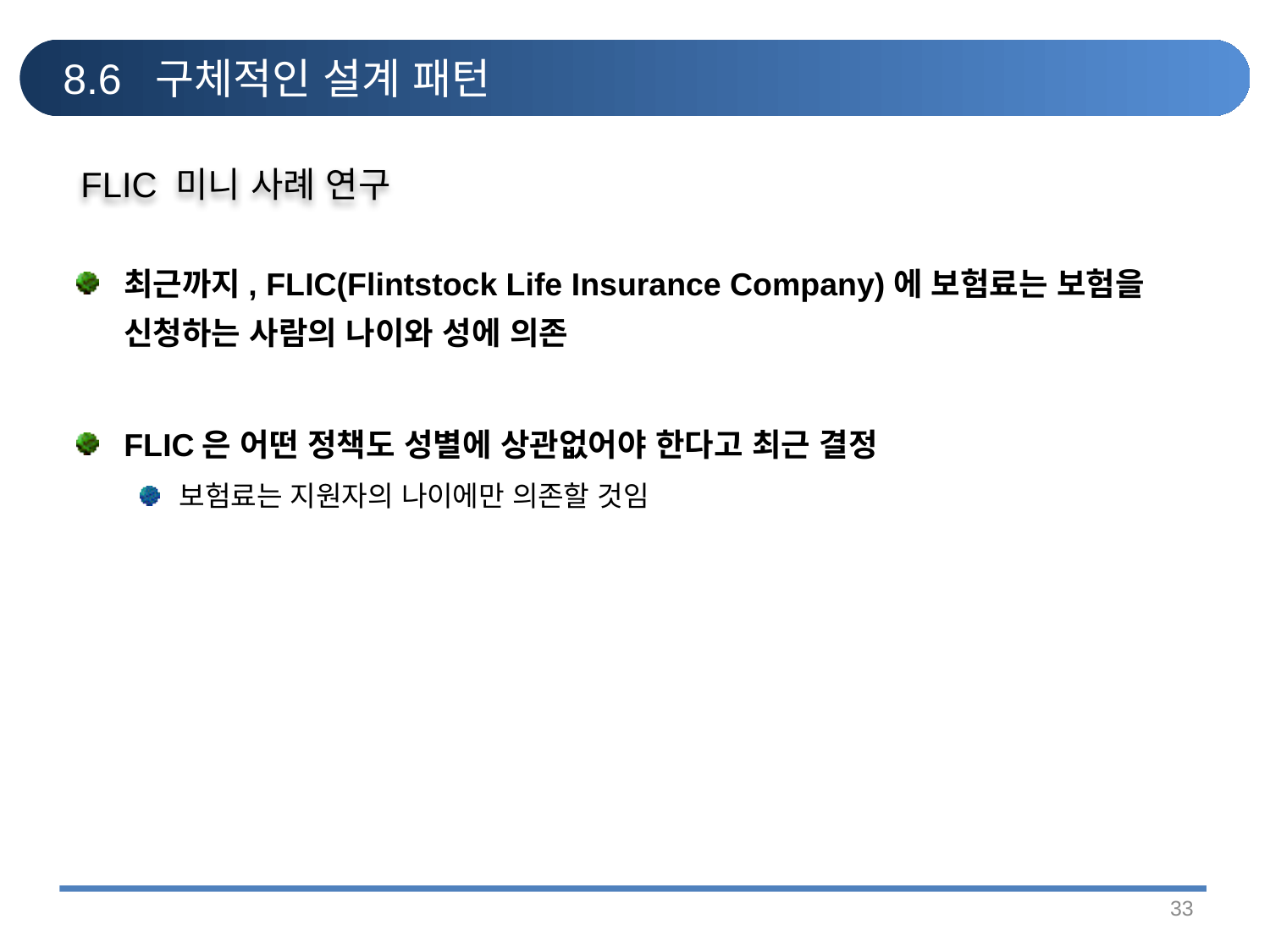

# 8.6  구체적인 설계 패턴
FLIC 미니 사례 연구
최근까지, FLIC(Flintstock Life Insurance Company)에 보험료는 보험을 신청하는 사람의 나이와 성에 의존

FLIC은 어떤 정책도 성별에 상관없어야 한다고 최근 결정
보험료는 지원자의 나이에만 의존할 것임
33